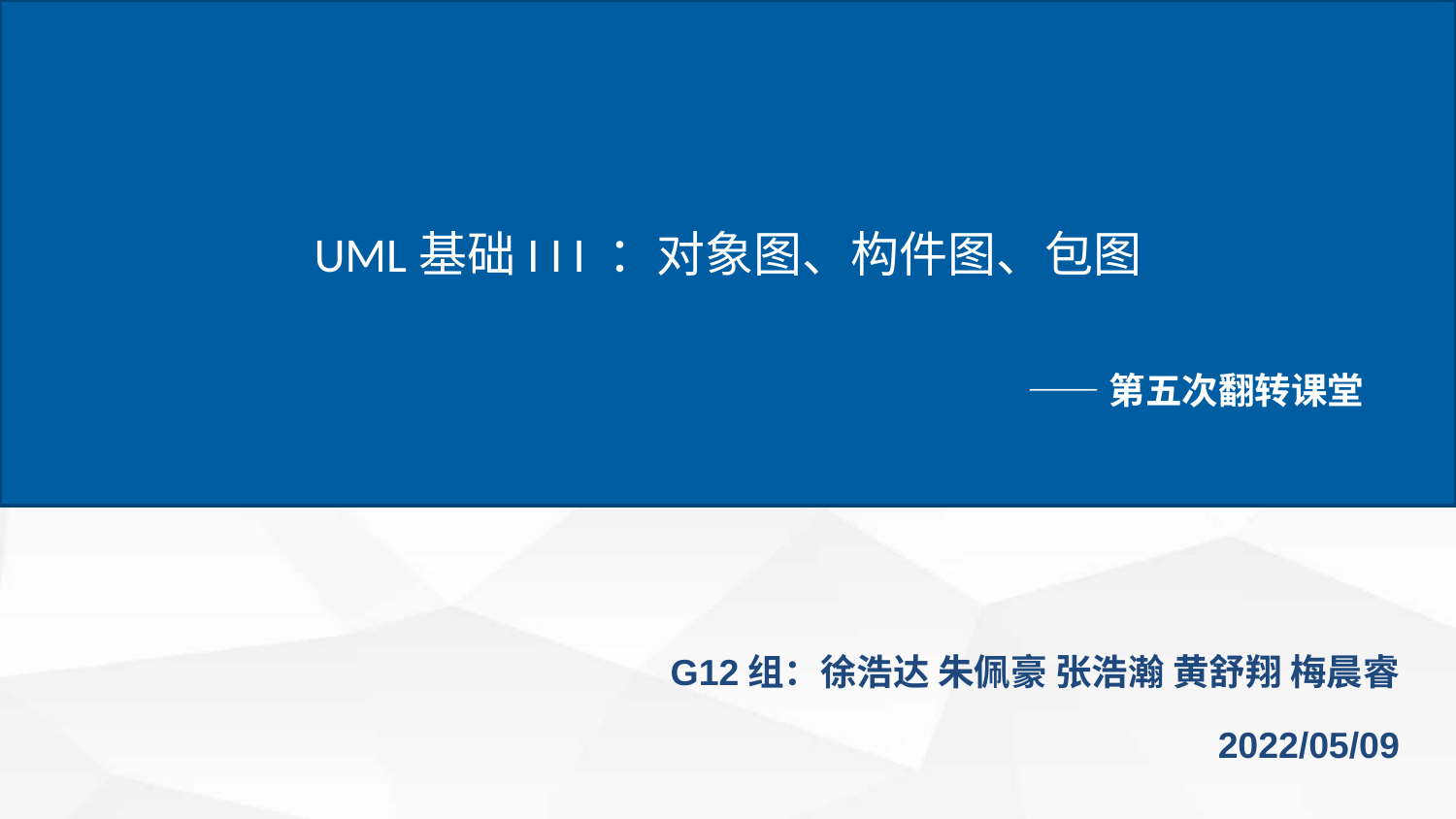

UML基础I I I ：对象图、构件图、包图

——第五次翻转课堂
G12组：徐浩达 朱佩豪 张浩瀚 黄舒翔 梅晨睿
2022/05/09